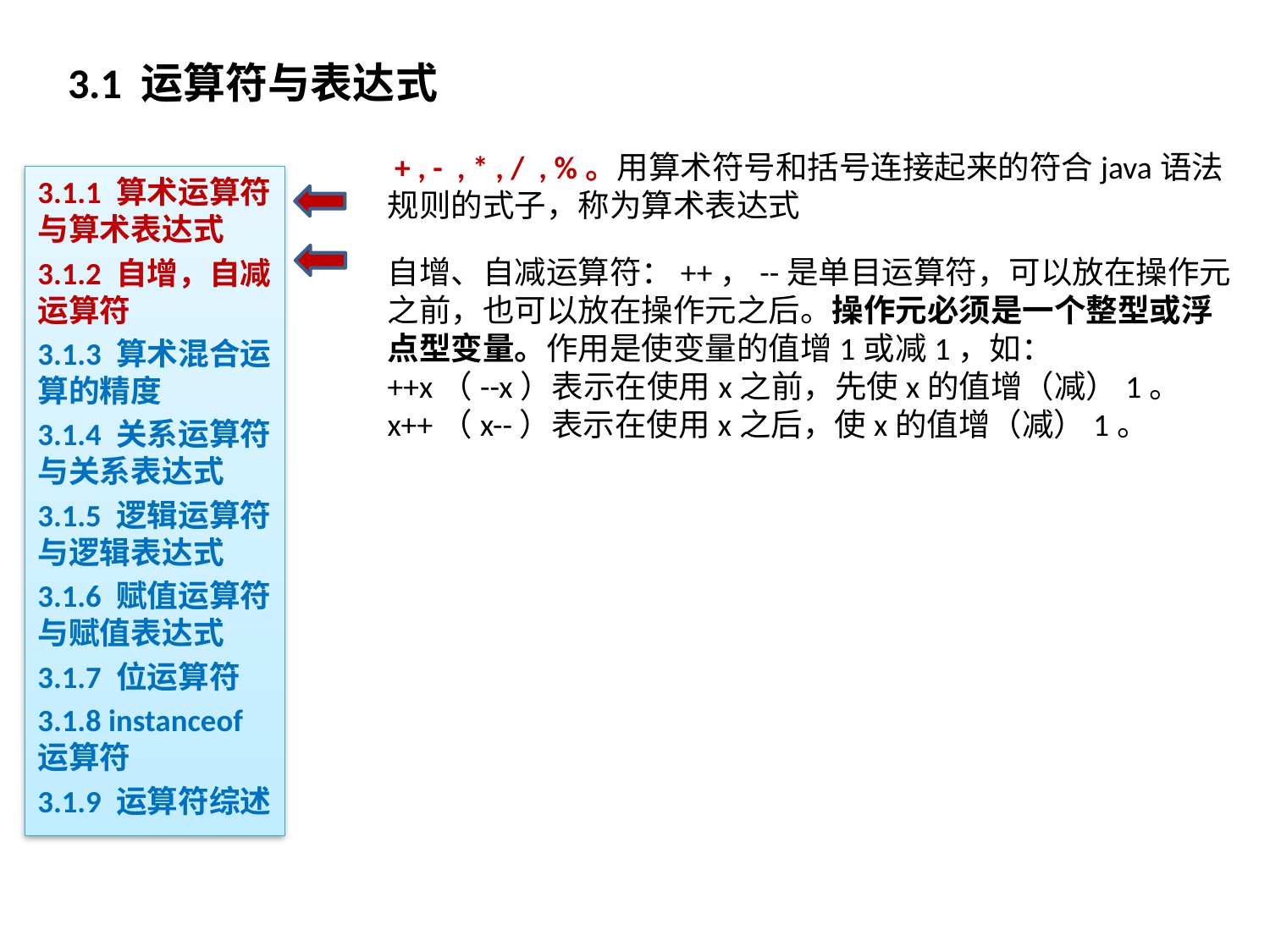

# 3.1 运算符与表达式
 + , -  , * , /  , %。用算术符号和括号连接起来的符合java语法规则的式子，称为算术表达式
3.1.1 算术运算符与算术表达式
3.1.2 自增，自减运算符
3.1.3 算术混合运算的精度
3.1.4 关系运算符与关系表达式
3.1.5 逻辑运算符与逻辑表达式
3.1.6 赋值运算符与赋值表达式
3.1.7 位运算符
3.1.8 instanceof 运算符
3.1.9 运算符综述

自增、自减运算符：++，--是单目运算符，可以放在操作元之前，也可以放在操作元之后。操作元必须是一个整型或浮点型变量。作用是使变量的值增1或减1，如：
++x（--x）表示在使用x之前，先使x的值增（减）1。
x++（x--）表示在使用x之后，使x的值增（减）1。